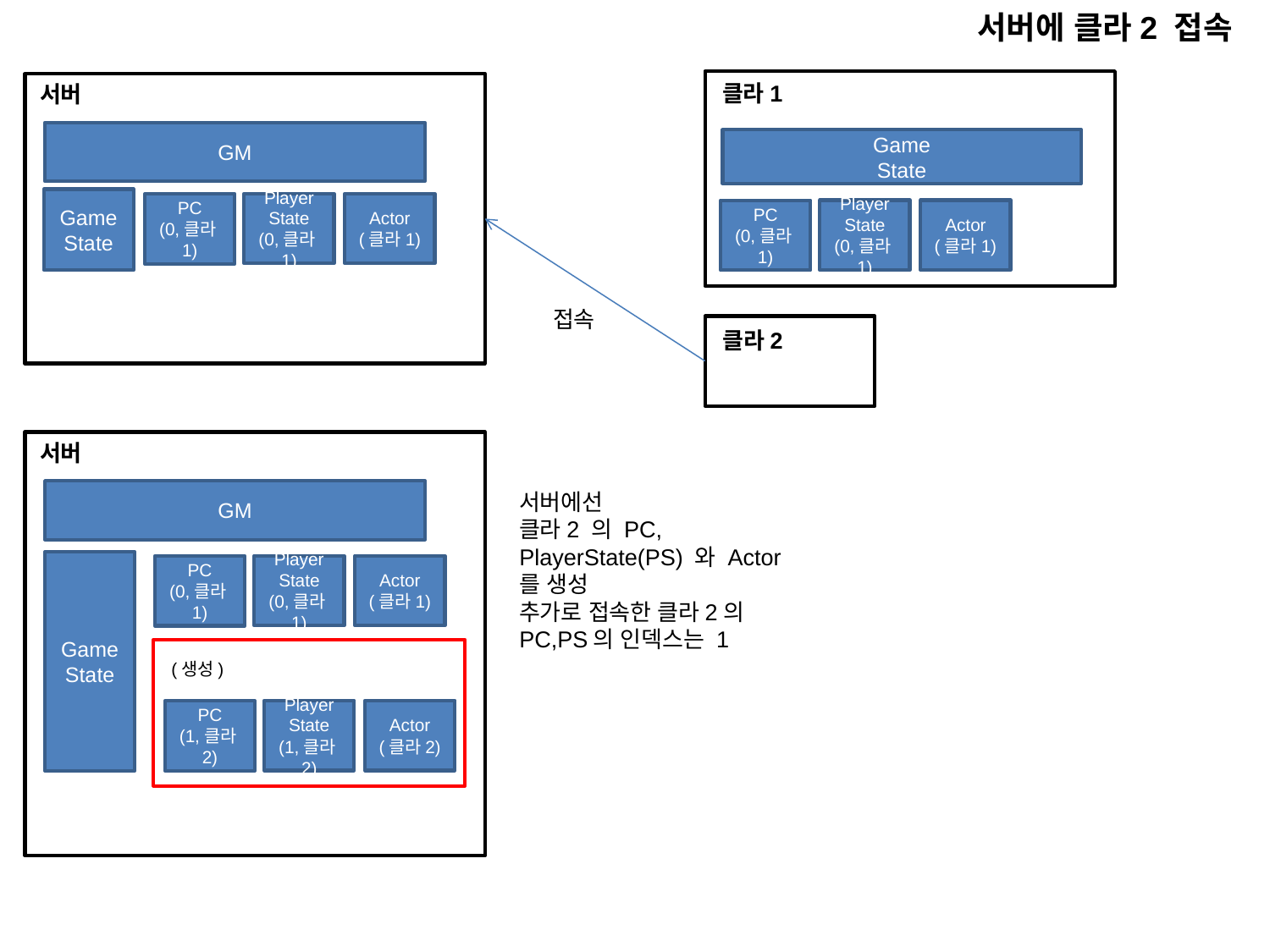

서버에 클라2 접속

클라1

서버
GM
Game
State
Game
State
Player
State
(0,클라1)
Actor
(클라1)
PC
(0,클라1)
Player
State
(0,클라1)
Actor
(클라1)
PC
(0,클라1)
접속

클라2

서버
GM
서버에선
클라2 의 PC, PlayerState(PS) 와 Actor를 생성
추가로 접속한 클라2의 PC,PS의 인덱스는 1
Game
State
Player
State
(0,클라1)
Actor
(클라1)
PC
(0,클라1)

(생성)
Player
State
(1,클라2)
Actor
(클라2)
PC
(1,클라2)